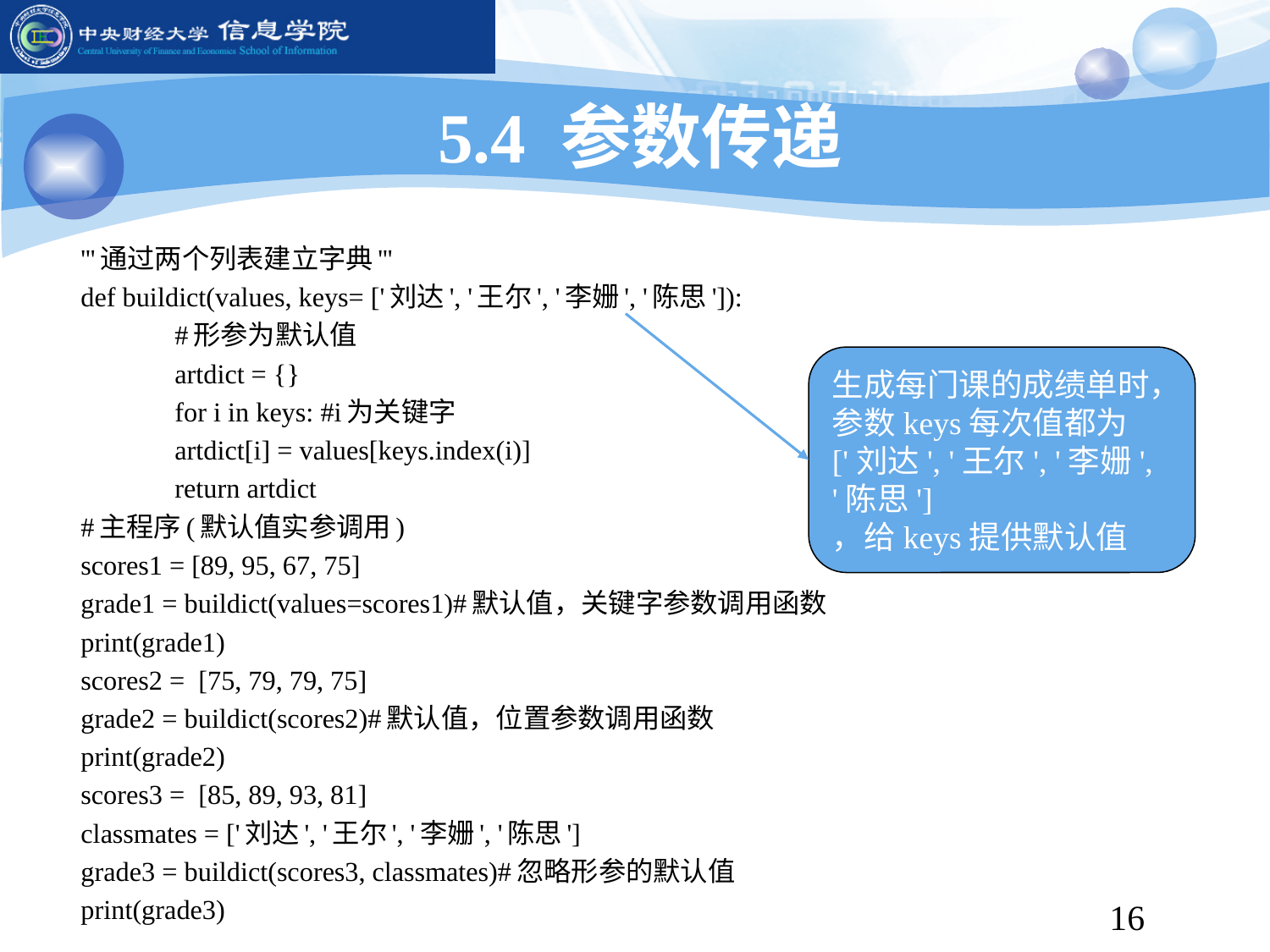

# 5.4 参数传递
'''通过两个列表建立字典'''
def buildict(values, keys= ['刘达', '王尔', '李姗', '陈思']):
	#形参为默认值
	artdict = {}
	for i in keys: #i为关键字
		artdict[i] = values[keys.index(i)]
	return artdict
#主程序(默认值实参调用)
scores1 = [89, 95, 67, 75]
grade1 = buildict(values=scores1)#默认值，关键字参数调用函数
print(grade1)
scores2 =  [75, 79, 79, 75]
grade2 = buildict(scores2)#默认值，位置参数调用函数
print(grade2)
scores3 =  [85, 89, 93, 81]
classmates = ['刘达', '王尔', '李姗', '陈思']
grade3 = buildict(scores3, classmates)#忽略形参的默认值
print(grade3)
生成每门课的成绩单时，参数keys每次值都为 ['刘达', '王尔', '李姗', '陈思']
，给keys提供默认值